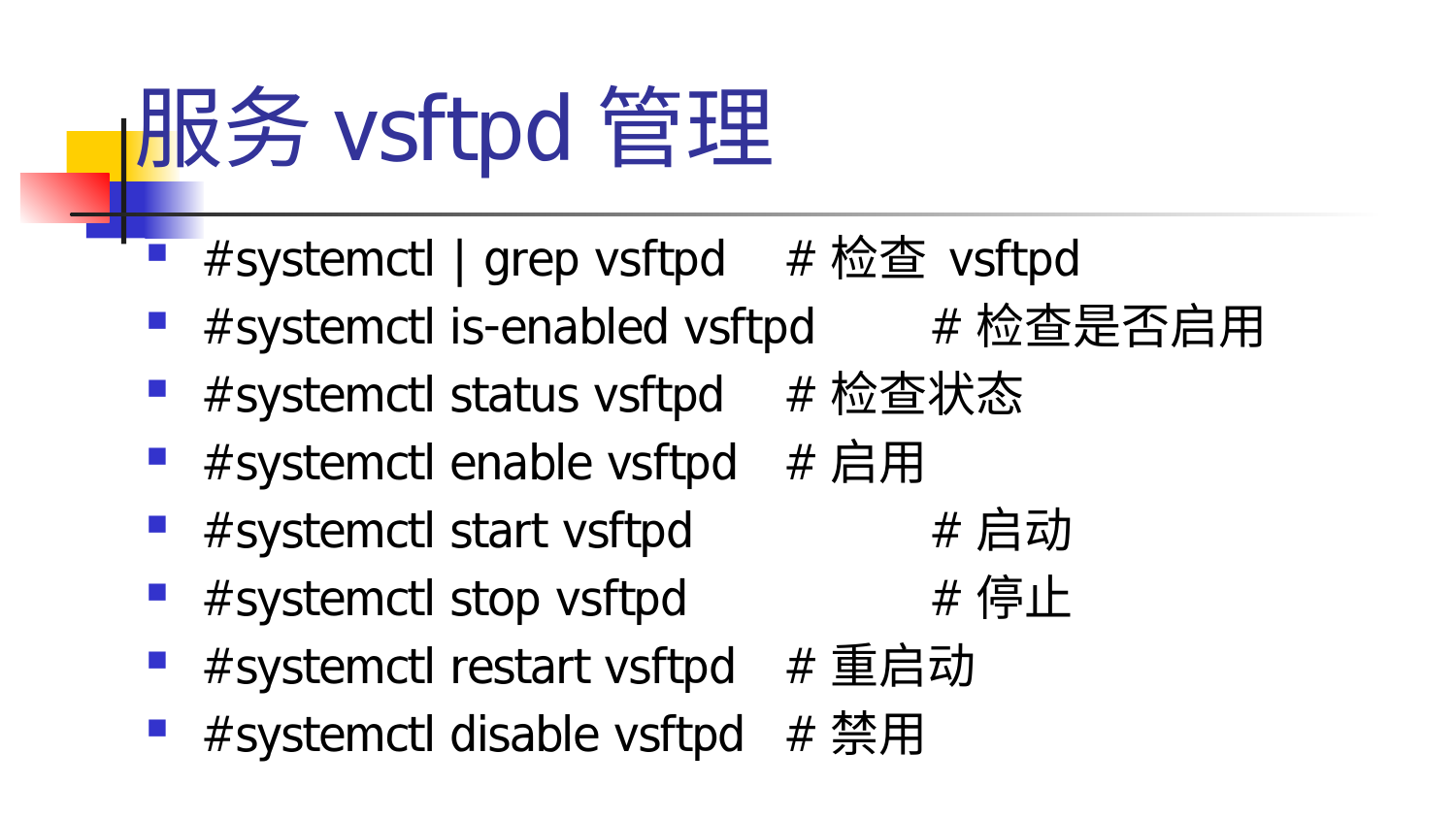

# 服务vsftpd管理
#systemctl | grep vsftpd 	#检查 vsftpd
#systemctl is-enabled vsftpd 	#检查是否启用
#systemctl status vsftpd 	#检查状态
#systemctl enable vsftpd 	#启用
#systemctl start vsftpd 		#启动
#systemctl stop vsftpd 		#停止
#systemctl restart vsftpd 	#重启动
#systemctl disable vsftpd 	#禁用